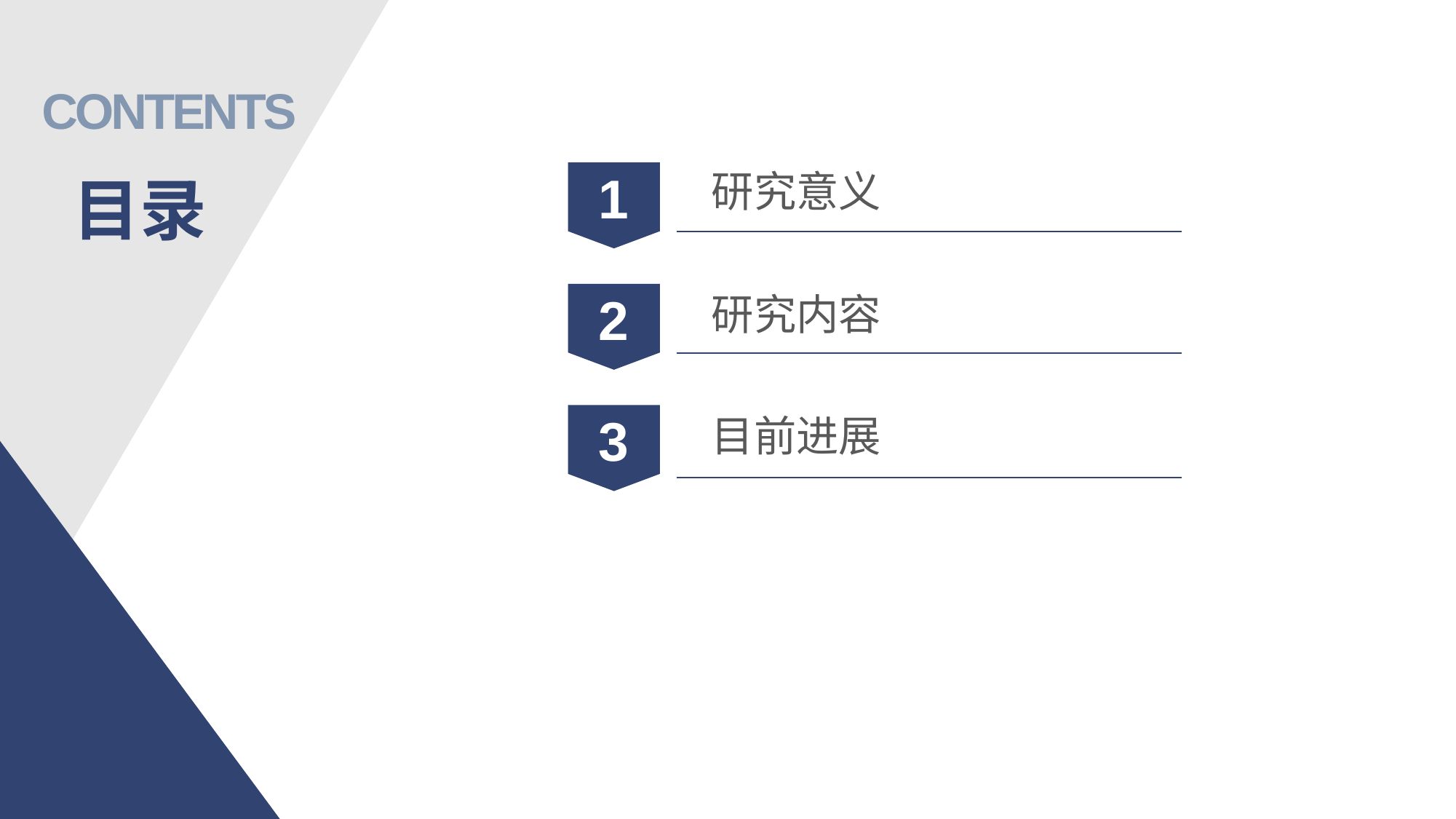

CONTENTS
研究意义
目录
1
研究内容
2
目前进展
3